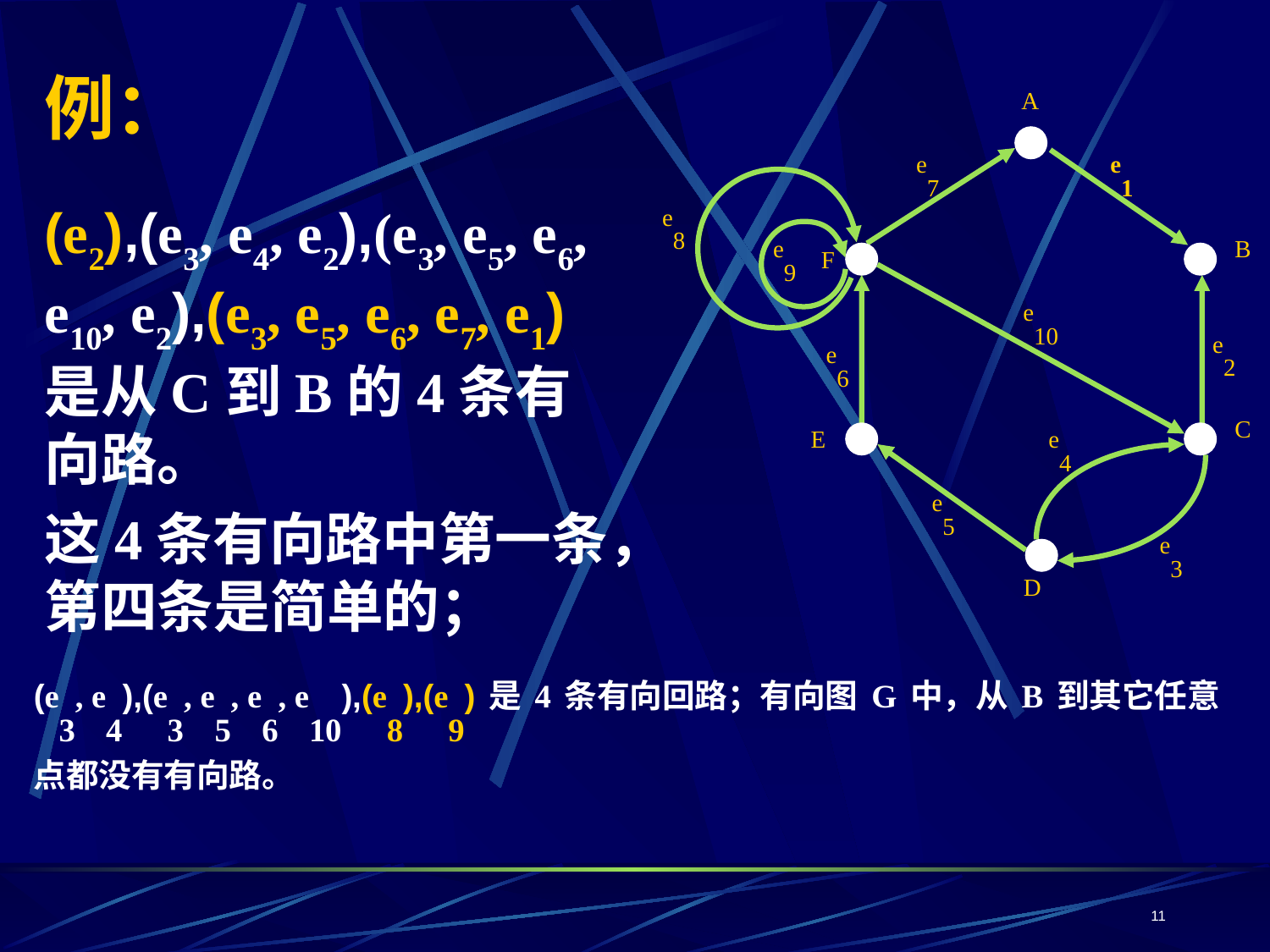

# 例：
A

e7
e1

e8

e9
B
F

e10
e2
e6
C
E
e4

e5
e3

D
(e2),(e3, e4, e2),(e3, e5, e6, e10, e2),(e3, e5, e6, e7, e1)是从C到B的4条有向路。
这4条有向路中第一条，第四条是简单的；
(e3, e4),(e3, e5, e6, e10),(e8),(e9)是4条有向回路；有向图G中，从B到其它任意点都没有有向路。
11